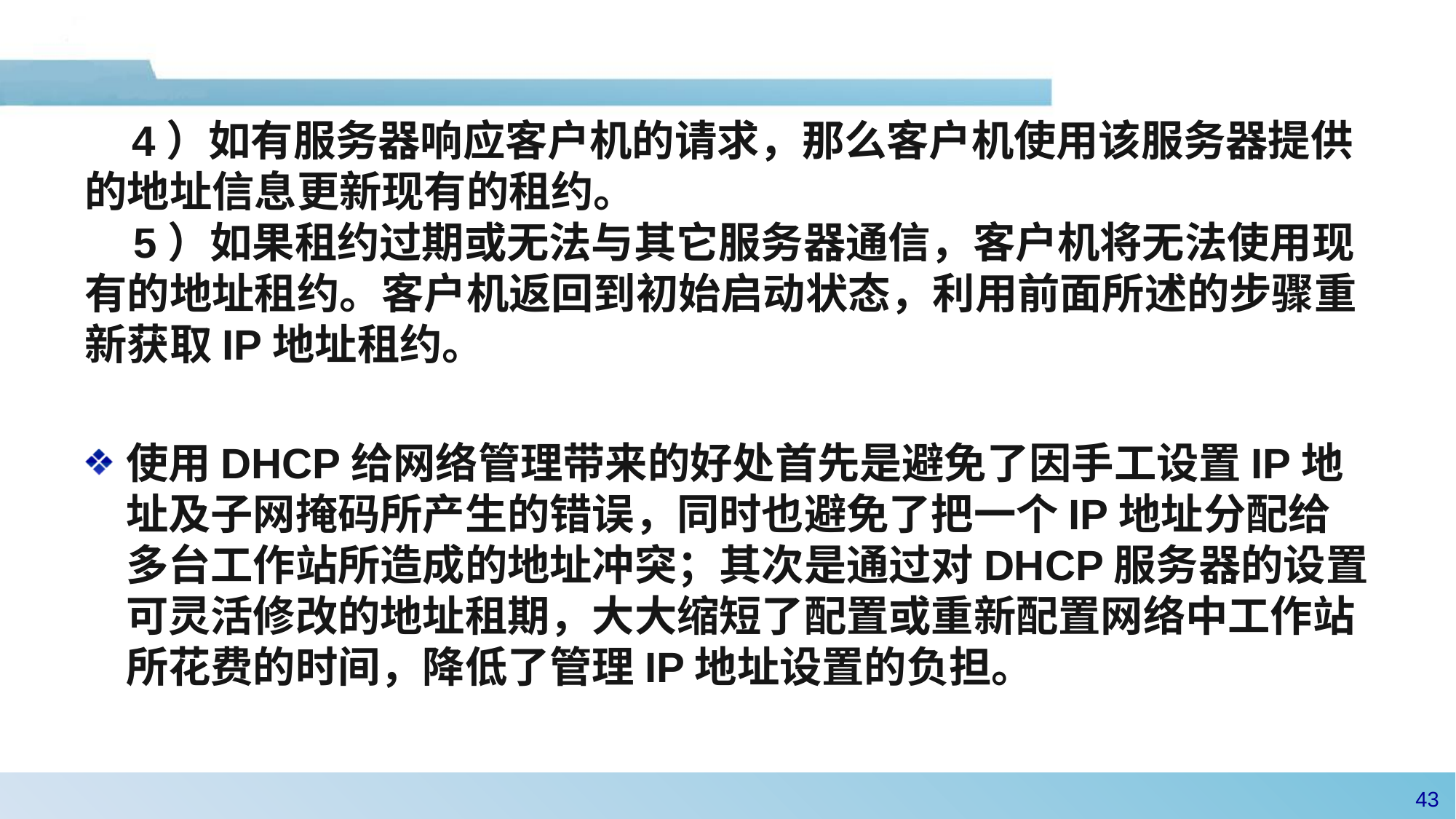

4）如有服务器响应客户机的请求，那么客户机使用该服务器提供的地址信息更新现有的租约。
    5）如果租约过期或无法与其它服务器通信，客户机将无法使用现有的地址租约。客户机返回到初始启动状态，利用前面所述的步骤重新获取IP地址租约。

使用DHCP给网络管理带来的好处首先是避免了因手工设置IP地址及子网掩码所产生的错误，同时也避免了把一个IP地址分配给多台工作站所造成的地址冲突；其次是通过对DHCP服务器的设置可灵活修改的地址租期，大大缩短了配置或重新配置网络中工作站所花费的时间，降低了管理IP地址设置的负担。
43